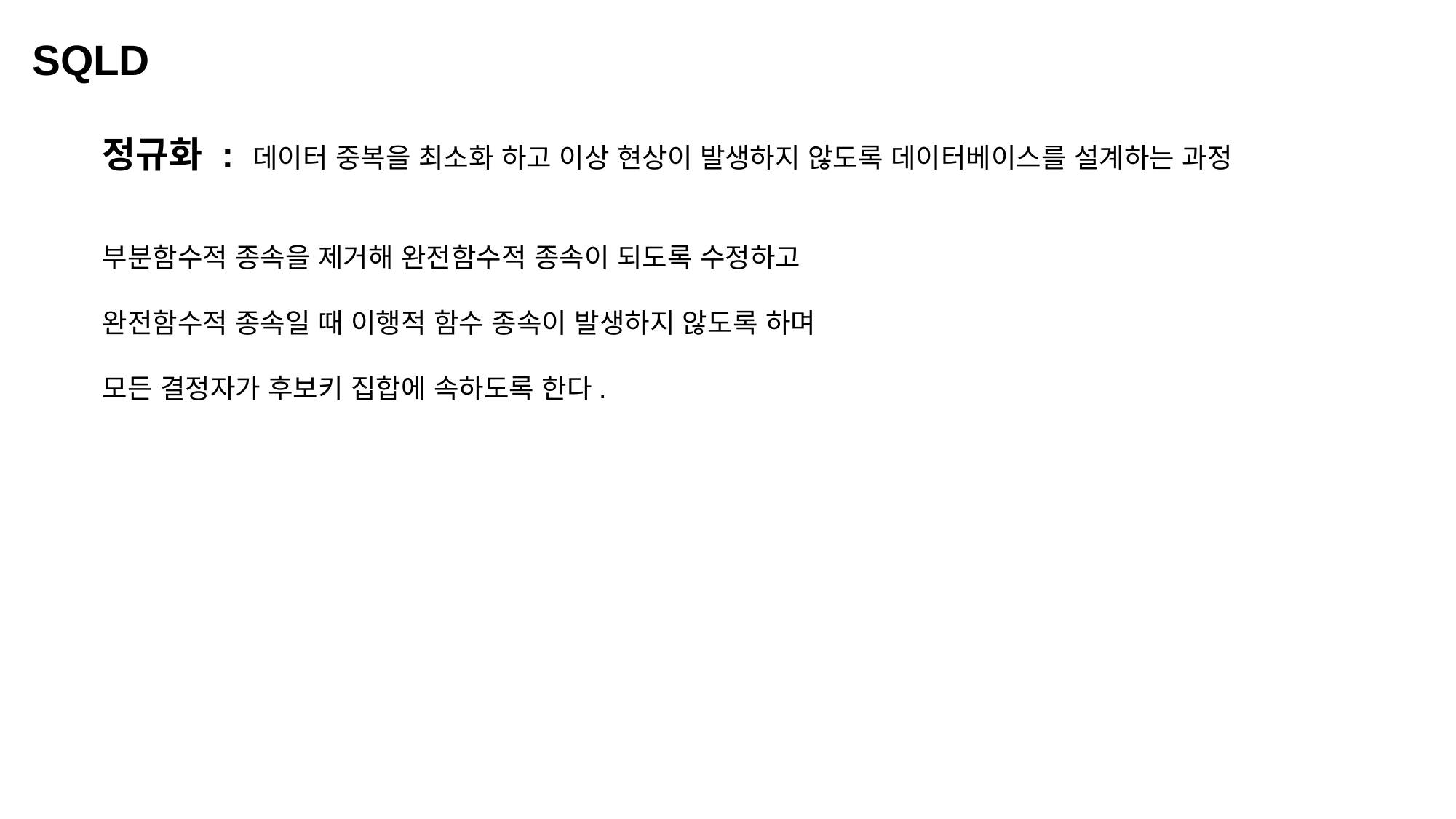

SQLD
정규화 : 데이터 중복을 최소화 하고 이상 현상이 발생하지 않도록 데이터베이스를 설계하는 과정

부분함수적 종속을 제거해 완전함수적 종속이 되도록 수정하고

완전함수적 종속일 때 이행적 함수 종속이 발생하지 않도록 하며

모든 결정자가 후보키 집합에 속하도록 한다.